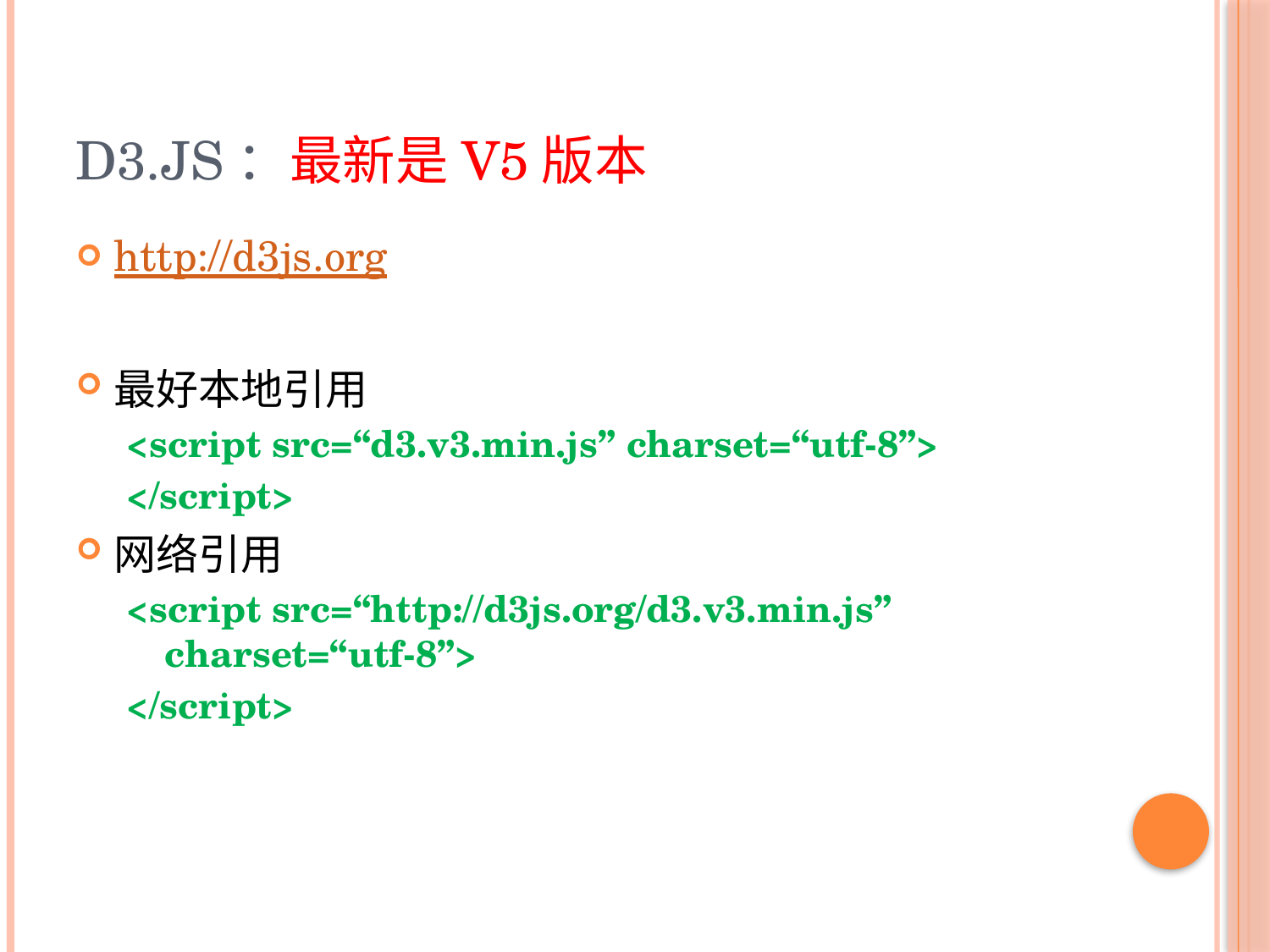

# D3.JS：最新是V5版本
http://d3js.org

最好本地引用
<script src=“d3.v3.min.js” charset=“utf-8”>
</script>
网络引用
<script src=“http://d3js.org/d3.v3.min.js” charset=“utf-8”>
</script>